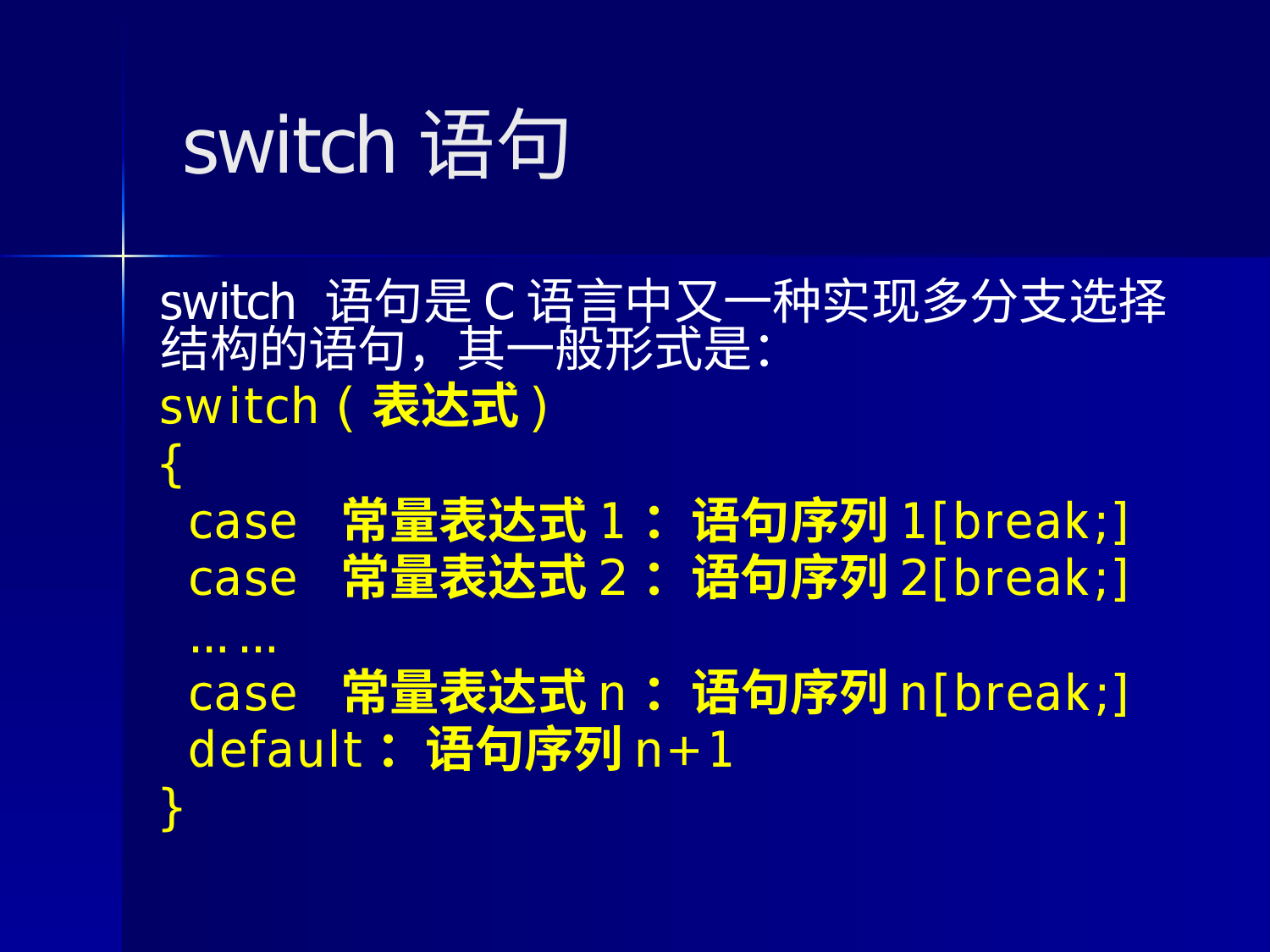

# switch语句
switch 语句是C语言中又一种实现多分支选择结构的语句，其一般形式是：
switch (表达式)
{
  case  常量表达式1：语句序列1[break;]
  case  常量表达式2：语句序列2[break;]
  ……
  case  常量表达式n：语句序列n[break;]
  default：语句序列n+1
}